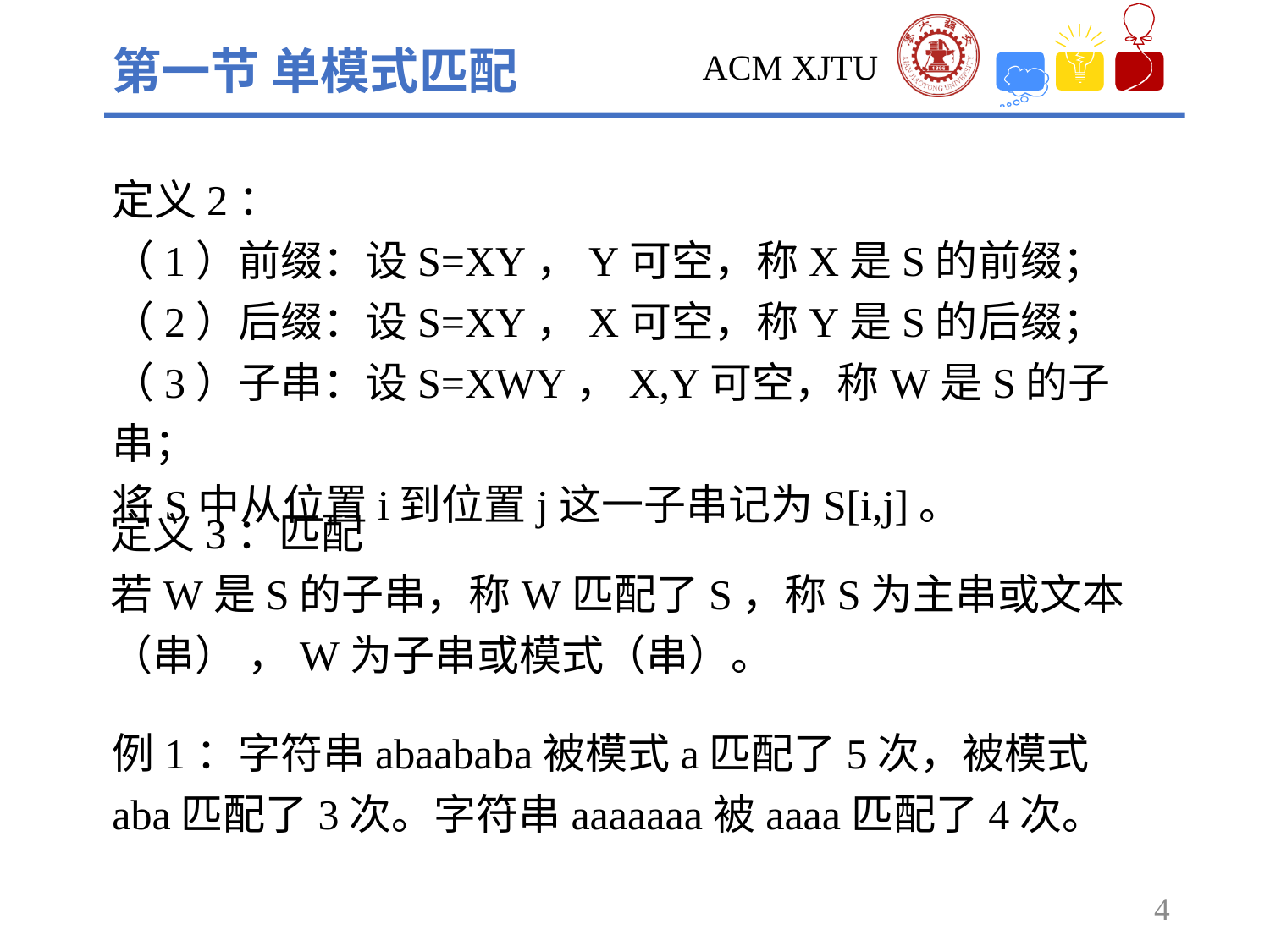

第一节 单模式匹配
定义2：
（1）前缀：设S=XY，Y可空，称X是S的前缀；
（2）后缀：设S=XY，X可空，称Y是S的后缀；
（3）子串：设S=XWY，X,Y可空，称W是S的子串；
将S中从位置i到位置j这一子串记为S[i,j]。
定义3：匹配
若W是S的子串，称W匹配了S，称S为主串或文本（串） ，W为子串或模式（串）。
例1：字符串abaababa被模式a匹配了5次，被模式aba匹配了3次。字符串aaaaaaa被aaaa匹配了4次。

4